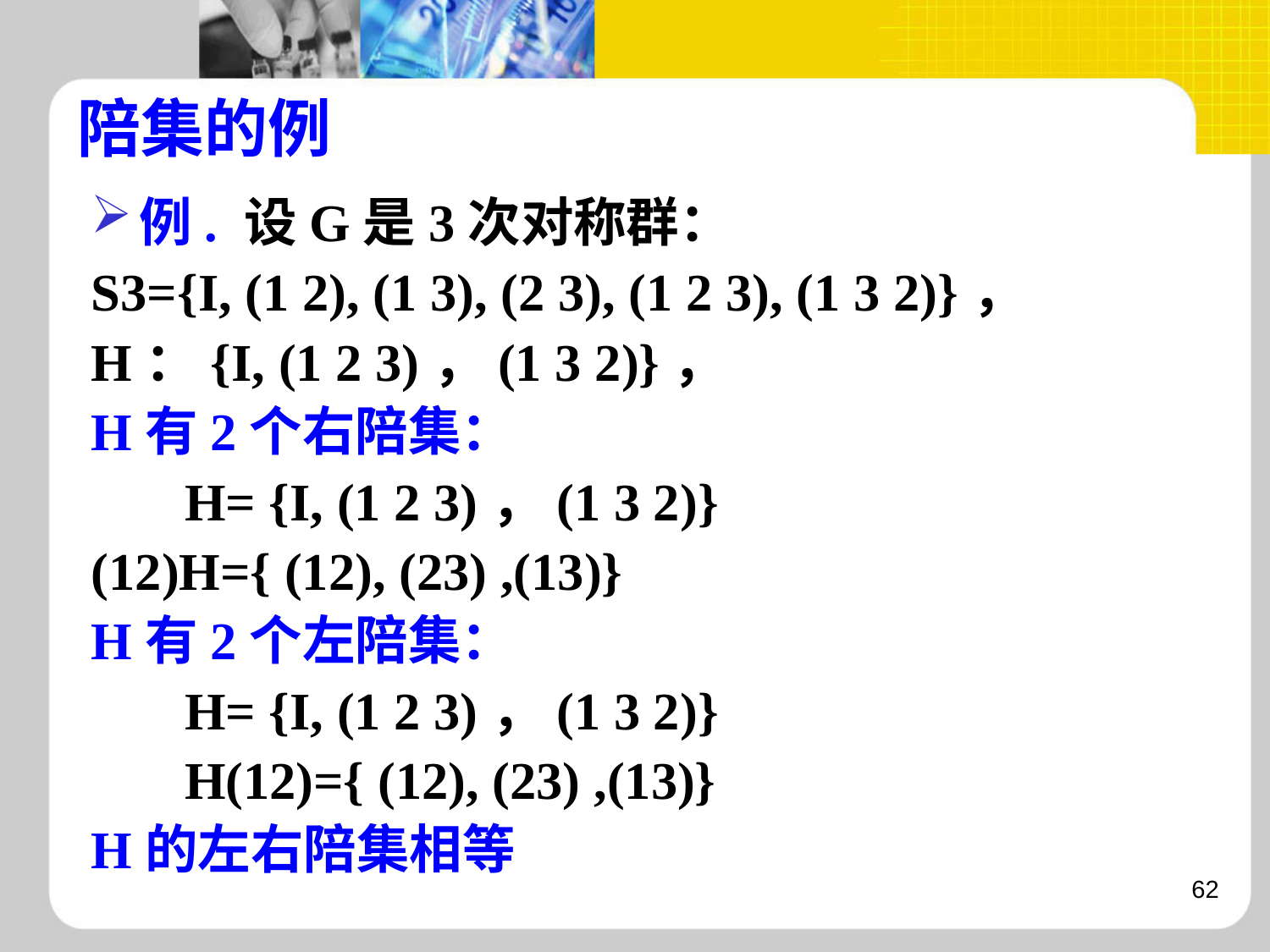

# 陪集的例
例. 设G是3次对称群：
S3={I, (1 2), (1 3), (2 3), (1 2 3), (1 3 2)}，
H：{I, (1 2 3)，(1 3 2)}，
H有2个右陪集：
       H= {I, (1 2 3)，(1 3 2)}
(12)H={ (12), (23) ,(13)}
H有2个左陪集：
       H= {I, (1 2 3)，(1 3 2)}
       H(12)={ (12), (23) ,(13)}
H的左右陪集相等

62